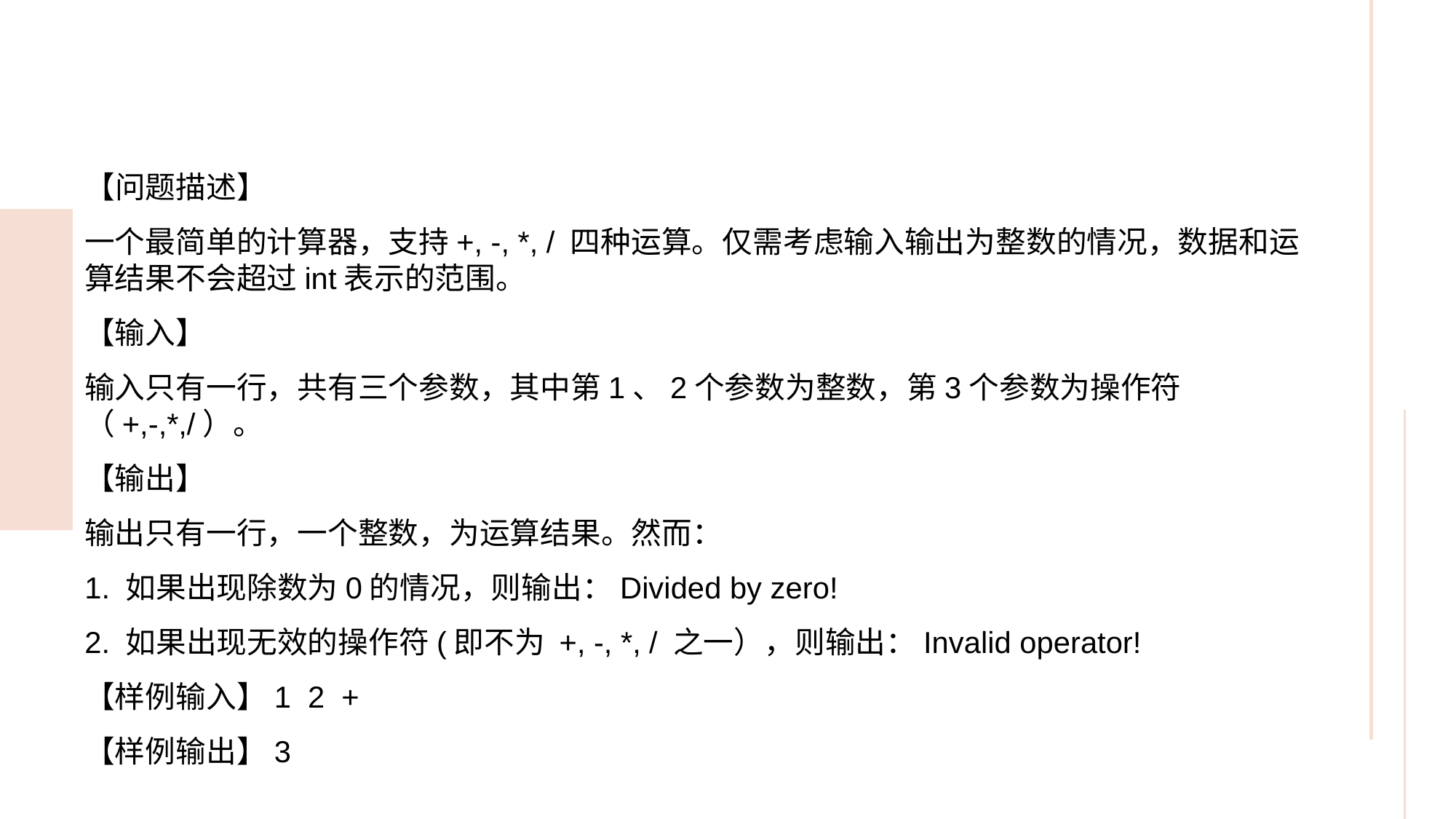

【问题描述】
一个最简单的计算器，支持+, -, *, / 四种运算。仅需考虑输入输出为整数的情况，数据和运算结果不会超过int表示的范围。
【输入】
输入只有一行，共有三个参数，其中第1、2个参数为整数，第3个参数为操作符（+,-,*,/）。
【输出】
输出只有一行，一个整数，为运算结果。然而：
1. 如果出现除数为0的情况，则输出：Divided by zero!
2. 如果出现无效的操作符(即不为 +, -, *, / 之一），则输出：Invalid operator!
【样例输入】1  2  +
【样例输出】3